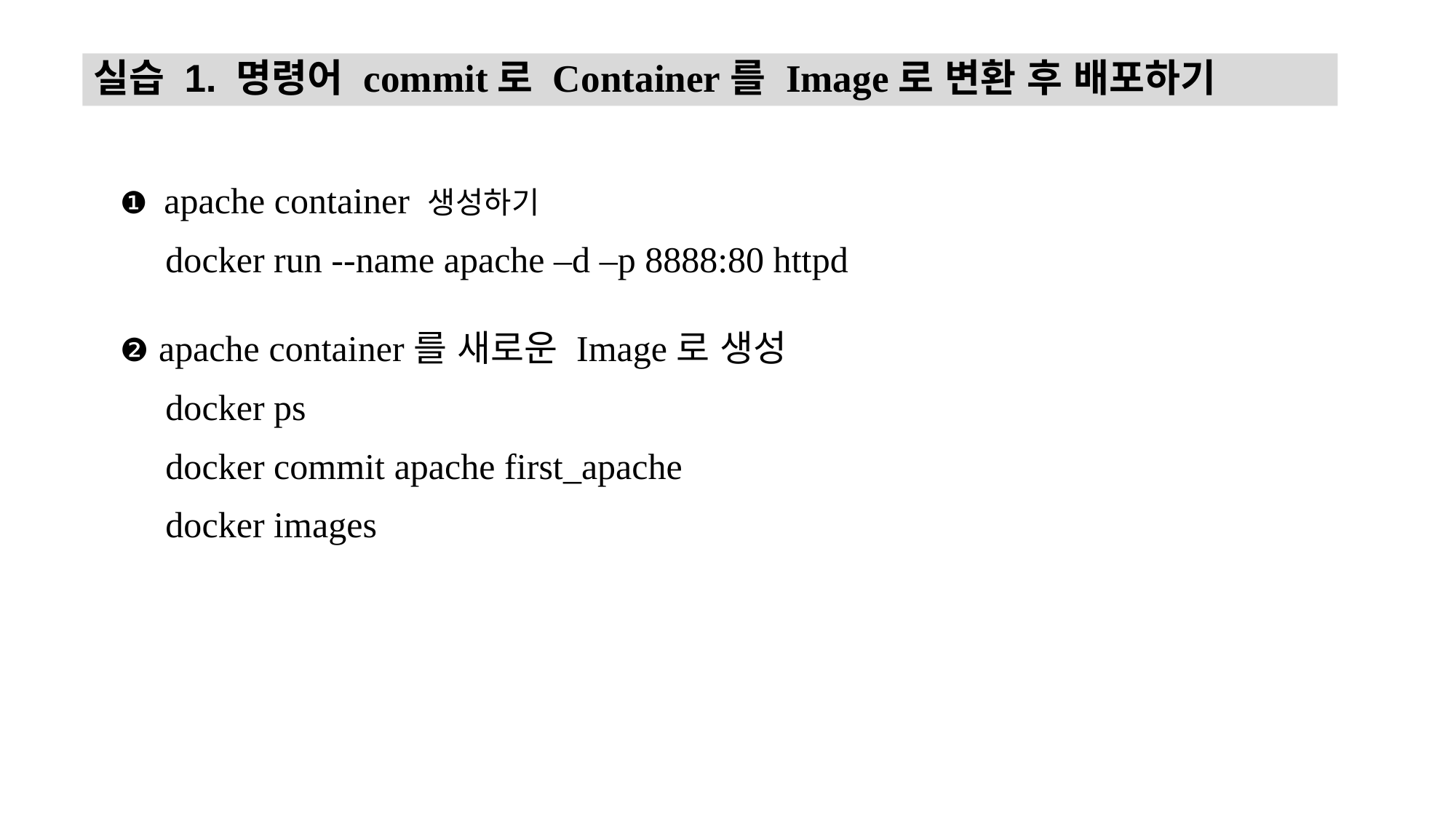

실습 1. 명령어 commit로 Container를 Image로 변환 후 배포하기
❶  apache container 생성하기
     docker run --name apache –d –p 8888:80 httpd

❷ apache container를 새로운 Image로 생성
     docker ps
     docker commit apache first_apache
     docker images